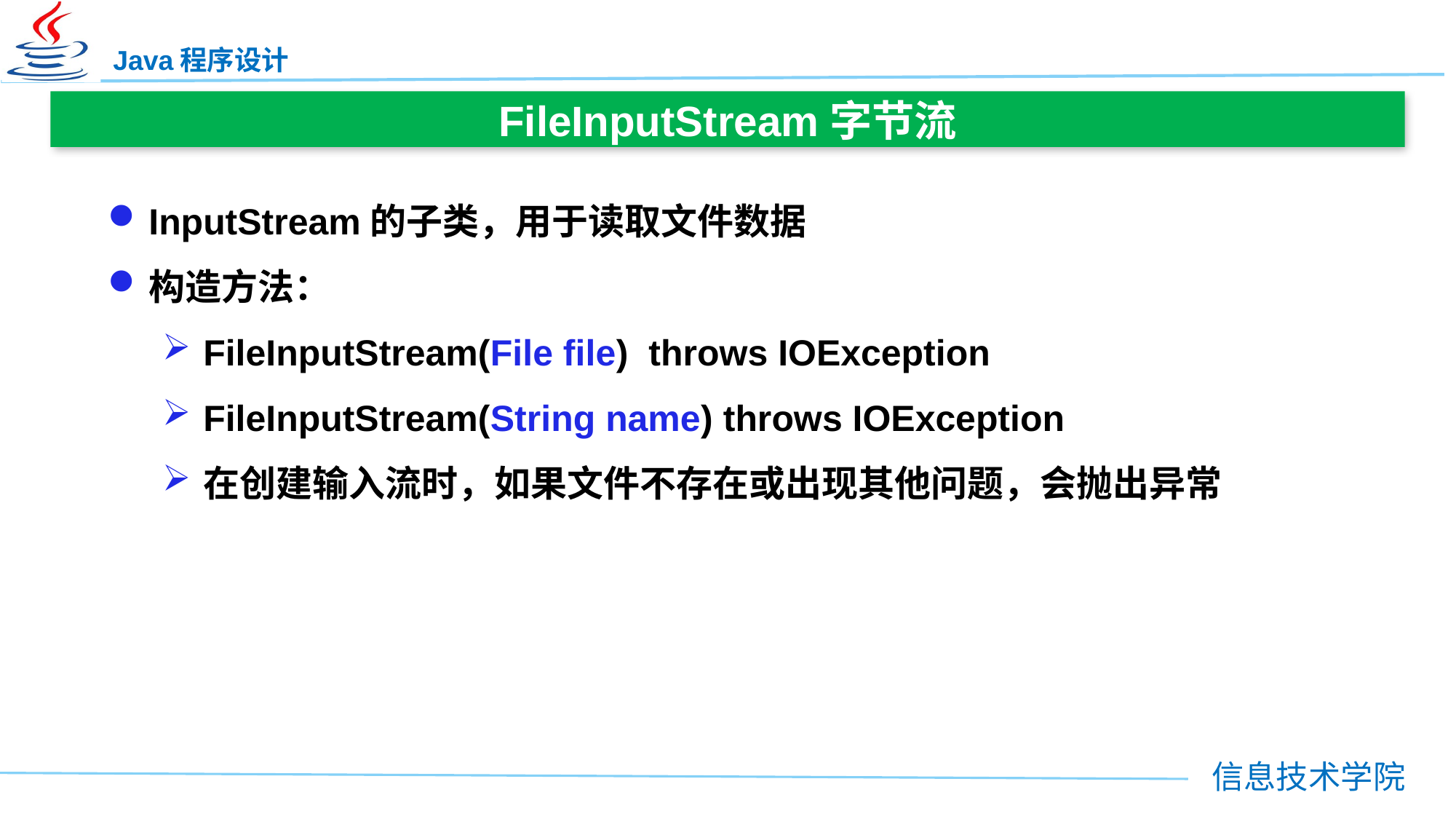

FileInputStream字节流
InputStream的子类，用于读取文件数据
构造方法：
FileInputStream(File file)  throws IOException
FileInputStream(String name) throws IOException
在创建输入流时，如果文件不存在或出现其他问题，会抛出异常